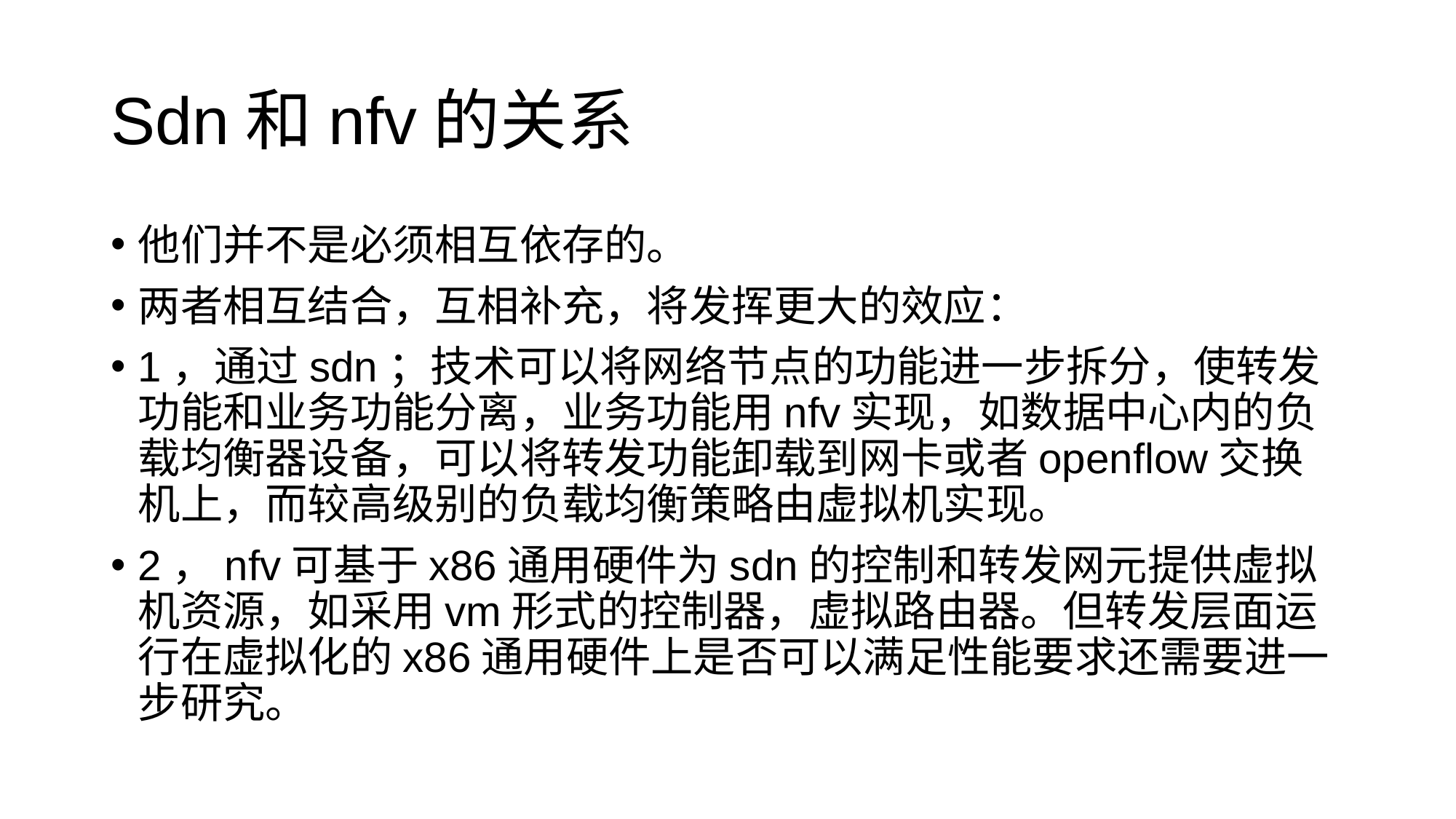

# Sdn和nfv的关系
他们并不是必须相互依存的。
两者相互结合，互相补充，将发挥更大的效应：
1，通过sdn；技术可以将网络节点的功能进一步拆分，使转发功能和业务功能分离，业务功能用nfv实现，如数据中心内的负载均衡器设备，可以将转发功能卸载到网卡或者openflow交换机上，而较高级别的负载均衡策略由虚拟机实现。
2，nfv可基于x86通用硬件为sdn的控制和转发网元提供虚拟机资源，如采用vm形式的控制器，虚拟路由器。但转发层面运行在虚拟化的x86通用硬件上是否可以满足性能要求还需要进一步研究。